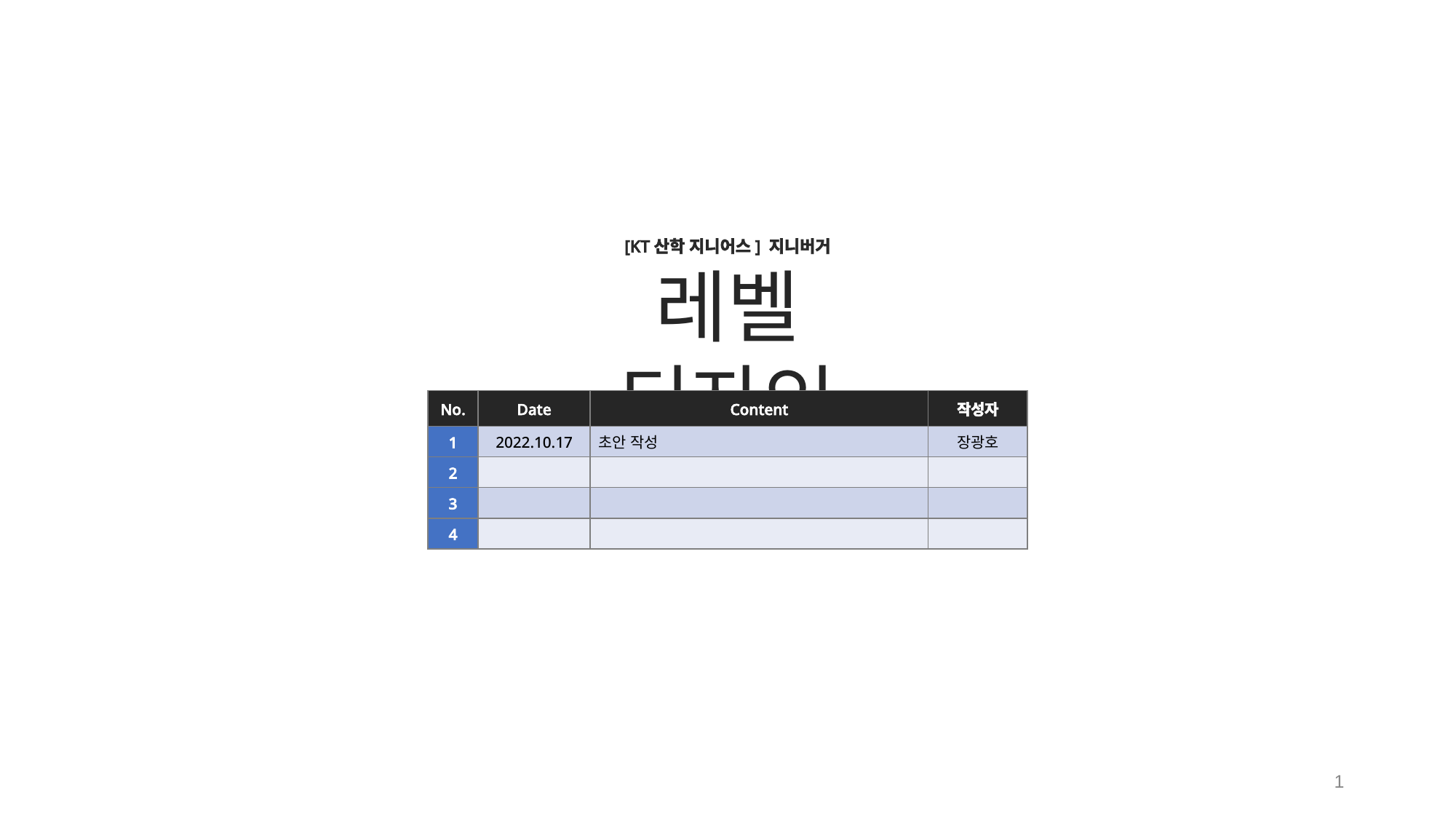

[KT산학 지니어스] 지니버거
레벨 디자인
| No. | Date | Content | 작성자 |
| --- | --- | --- | --- |
| 1 | 2022.10.17 | 초안 작성 | 장광호 |
| 2 |  |  |  |
| 3 |  |  |  |
| 4 |  |  |  |
1